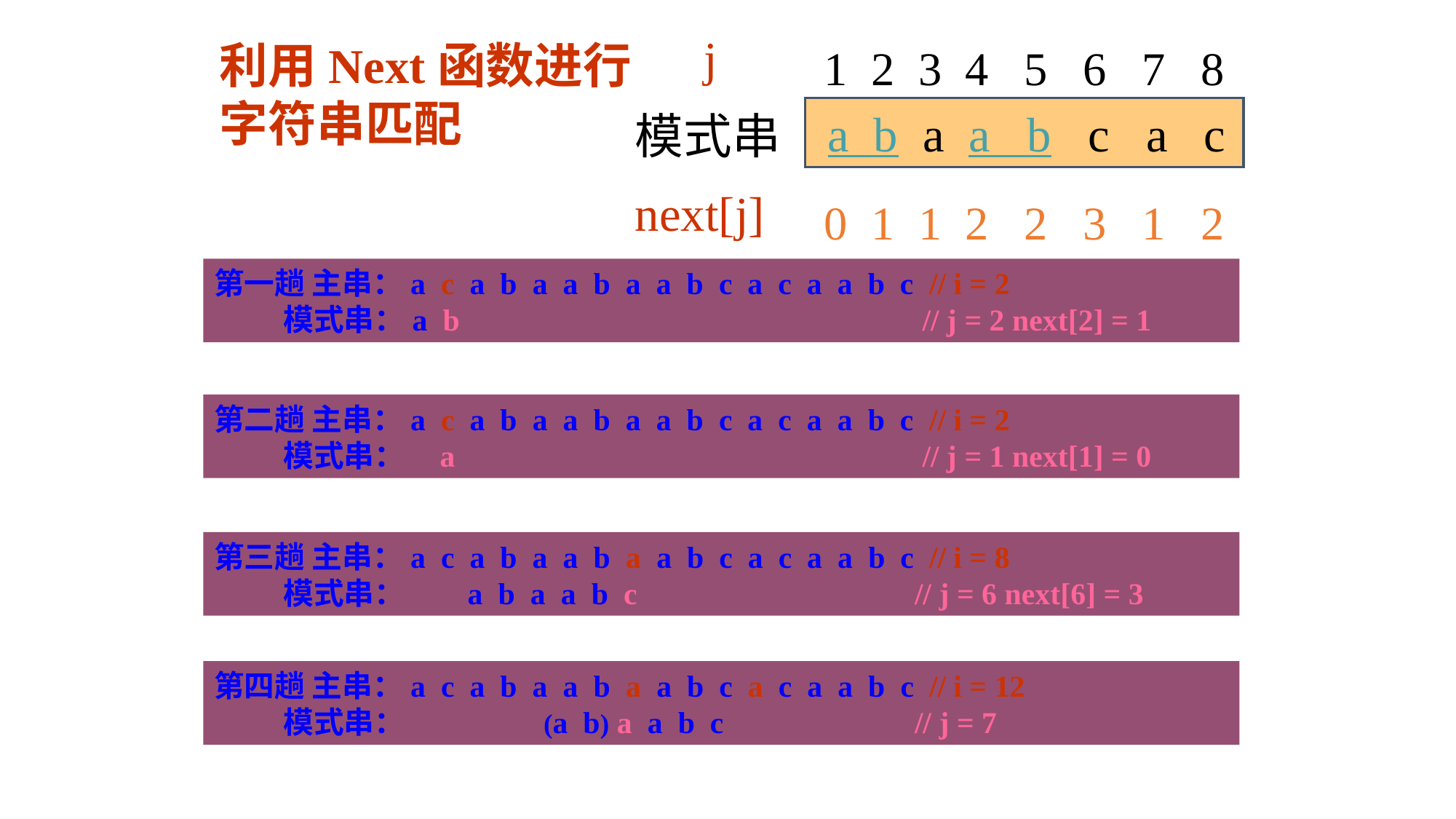

j
1  2  3  4   5   6   7   8
 a  b  a  a   b   c   a   c
模式串
next[j]
0  1  1  2   2   3   1   2
利用Next函数进行
字符串匹配
第一趟 主串：a  c  a  b  a  a  b  a  a  b  c  a  c  a  a  b  c  // i = 2
         模式串：a  b				       // j = 2 next[2] = 1
第二趟 主串：a  c  a  b  a  a  b  a  a  b  c  a  c  a  a  b  c  // i = 2
         模式串：    a				       // j = 1 next[1] = 0
第三趟 主串：a  c  a  b  a  a  b  a  a  b  c  a  c  a  a  b  c  // i = 8
         模式串：        a  b  a  a  b  c			      // j = 6 next[6] = 3
第四趟 主串：a  c  a  b  a  a  b  a  a  b  c  a  c  a  a  b  c  // i = 12
         模式串：                   (a  b) a  a  b  c		      // j = 7